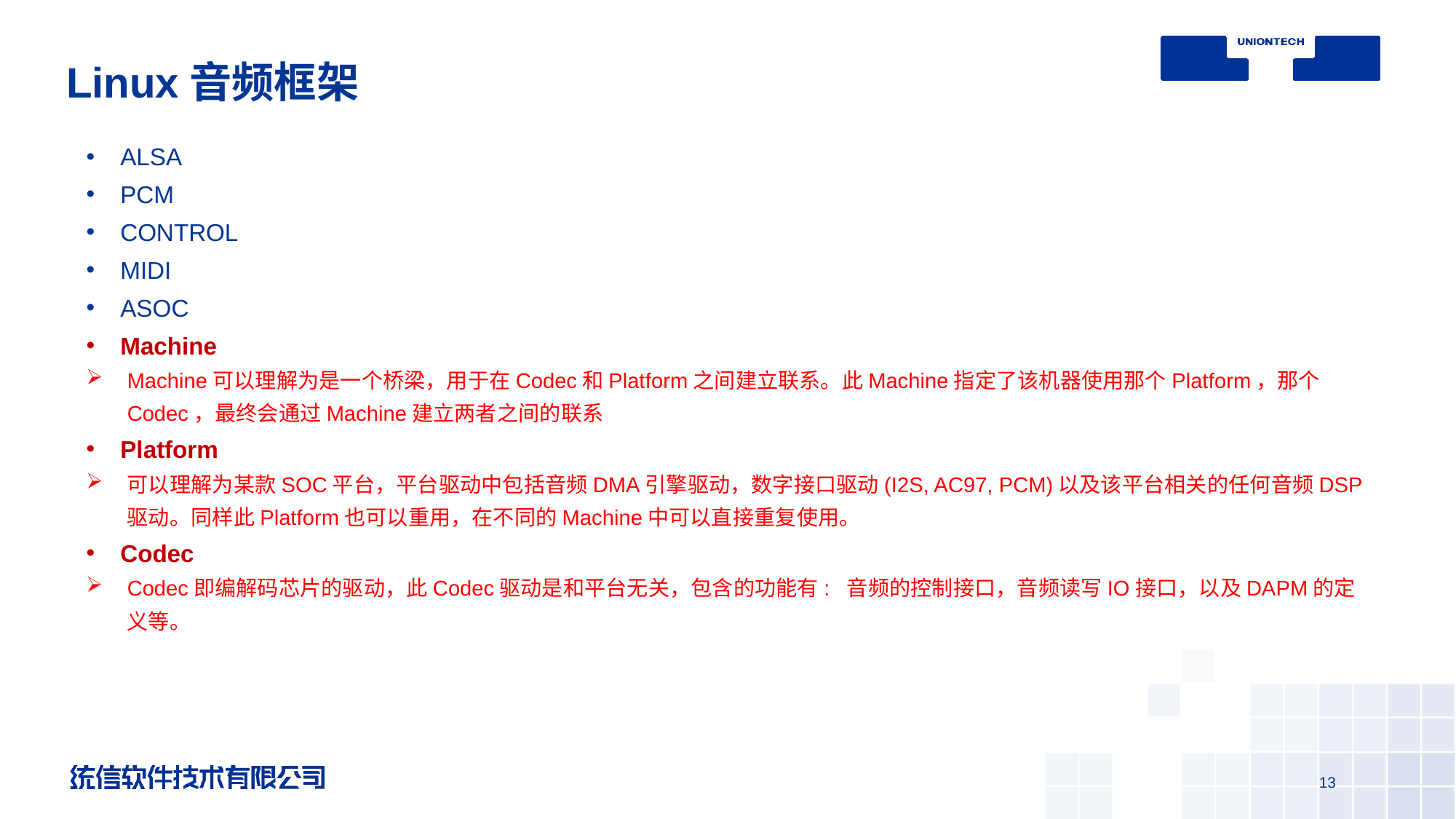

# Linux音频框架
ALSA
PCM
CONTROL
MIDI
ASOC
Machine
Machine可以理解为是一个桥梁，用于在Codec和Platform之间建立联系。此Machine指定了该机器使用那个Platform，那个Codec，最终会通过Machine建立两者之间的联系
Platform
可以理解为某款SOC平台，平台驱动中包括音频DMA引擎驱动，数字接口驱动(I2S, AC97, PCM)以及该平台相关的任何音频DSP驱动。同样此Platform也可以重用，在不同的Machine中可以直接重复使用。
Codec
Codec即编解码芯片的驱动，此Codec驱动是和平台无关，包含的功能有:  音频的控制接口，音频读写IO接口，以及DAPM的定义等。